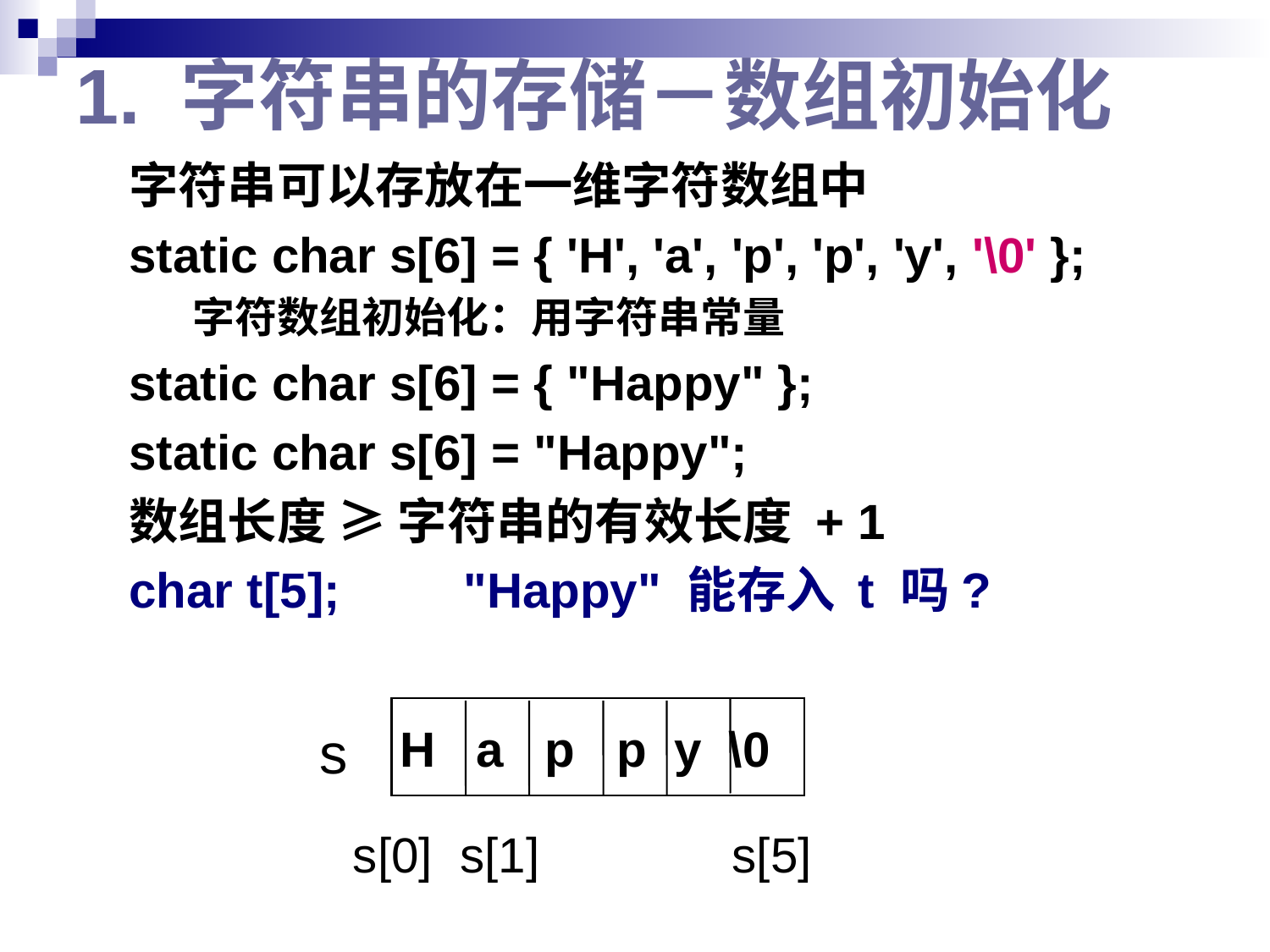

# 1. 字符串的存储－数组初始化
字符串可以存放在一维字符数组中
static char s[6] = { 'H', 'a', 'p', 'p', 'y', '\0' };
字符数组初始化：用字符串常量
static char s[6] = { "Happy" };
static char s[6] = "Happy";
数组长度 ≥ 字符串的有效长度 + 1
char t[5];         "Happy" 能存入 t 吗?

s
 H   a   p   p  y  \0
 s[0]  s[1]              s[5]